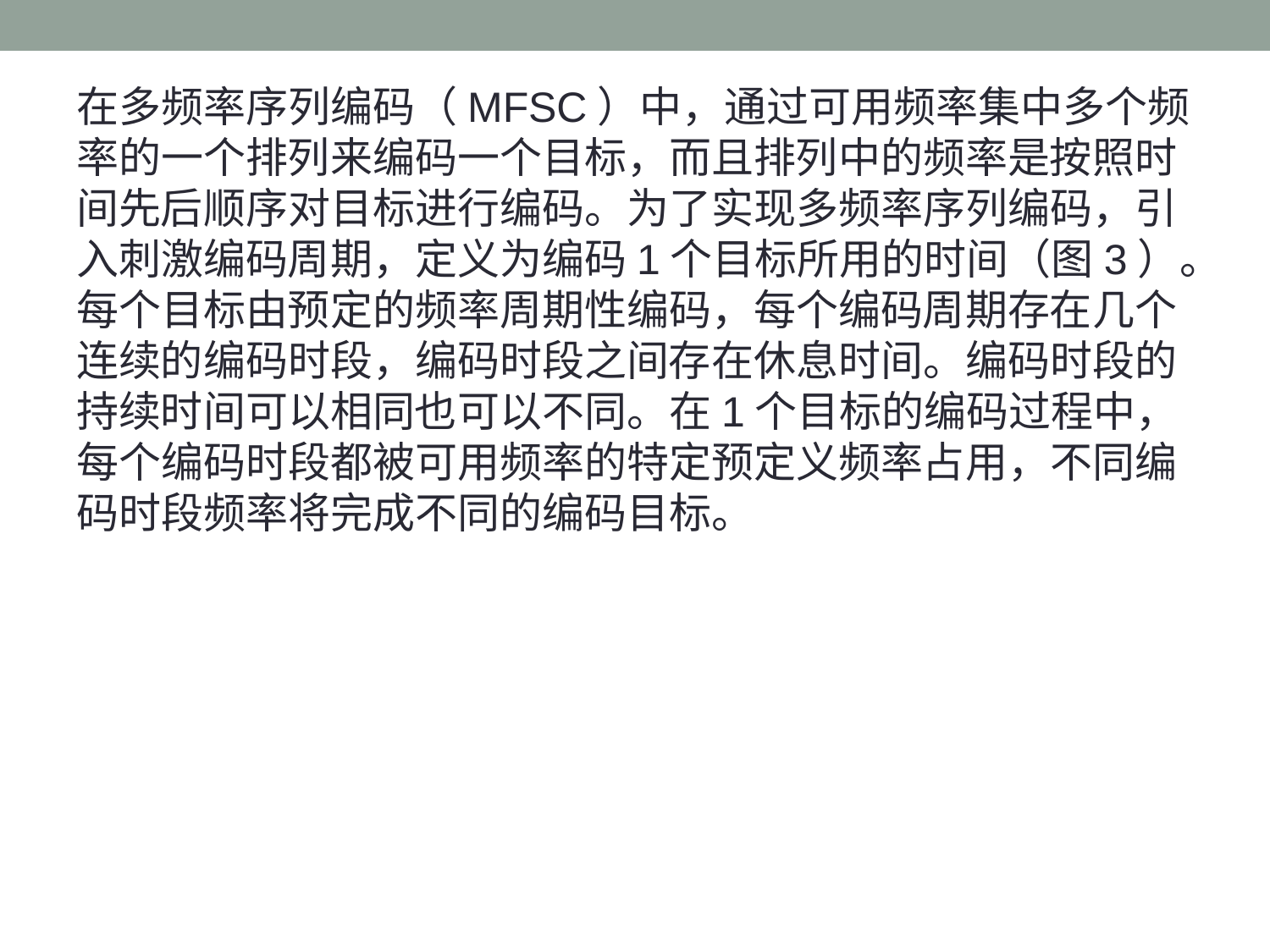

#
在多频率序列编码（MFSC）中，通过可用频率集中多个频率的一个排列来编码一个目标，而且排列中的频率是按照时间先后顺序对目标进行编码。为了实现多频率序列编码，引入刺激编码周期，定义为编码1个目标所用的时间（图3）。每个目标由预定的频率周期性编码，每个编码周期存在几个连续的编码时段，编码时段之间存在休息时间。编码时段的持续时间可以相同也可以不同。在1个目标的编码过程中，每个编码时段都被可用频率的特定预定义频率占用，不同编码时段频率将完成不同的编码目标。